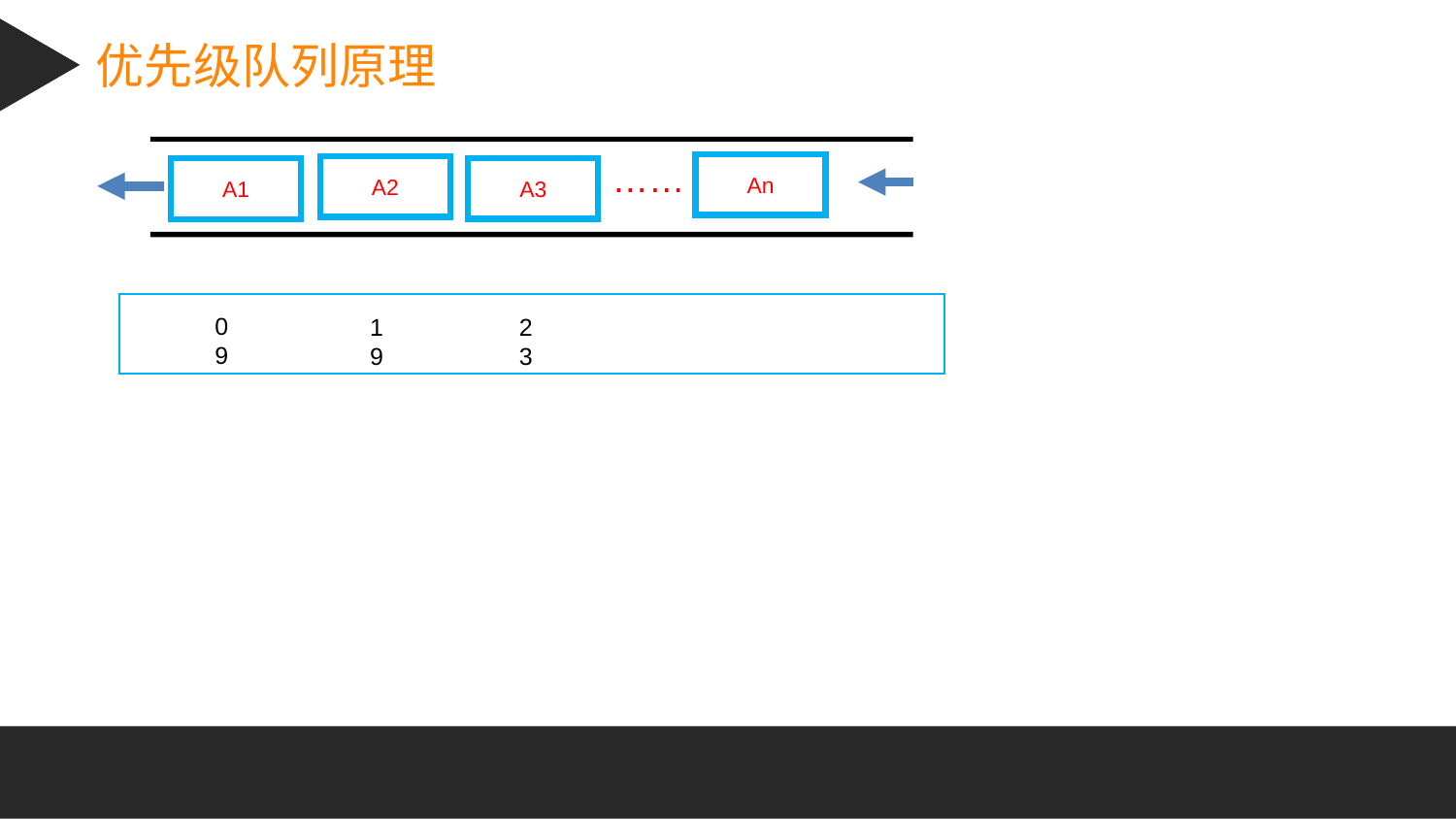

优先级队列原理
……

An
A2
A3
A1

0
9
2
3
1
9